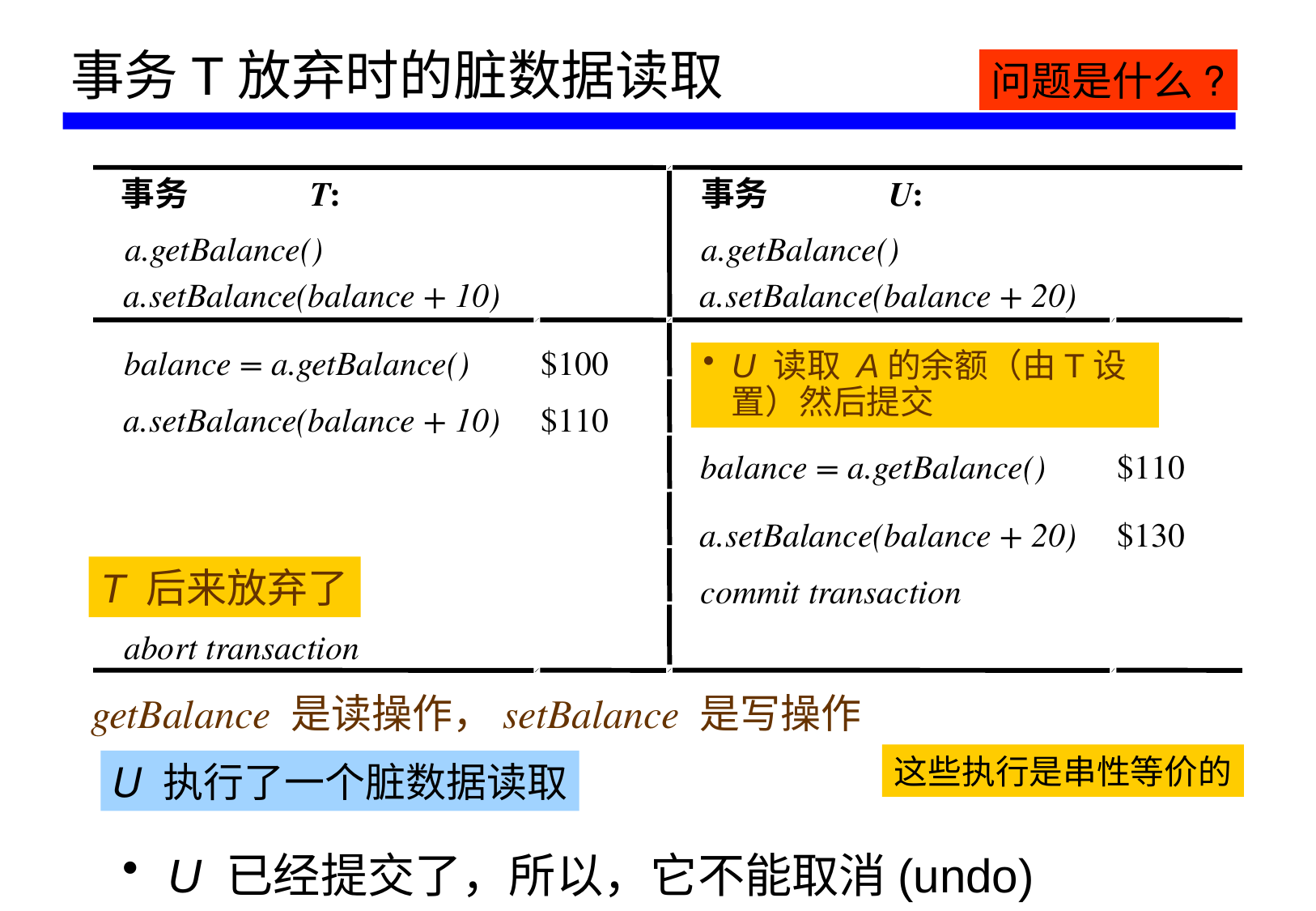

# 事务T放弃时的脏数据读取
问题是什么?

事务
T
:

事务
U
:
a.getBalance()
a.getBalance()
a.setBalance(balance + 10)
a.setBalance(balance + 20)

balance = a.getBalance()
$100

a.setBalance(balance + 10)
$110

balance = a.getBalance()

$110

a.setBalance(balance + 20)

$130

commit transaction

abort transaction

U 读取 A的余额（由T设置）然后提交

T 后来放弃了
getBalance 是读操作，setBalance 是写操作

这些执行是串性等价的
U 执行了一个脏数据读取
U 已经提交了，所以，它不能取消(undo)